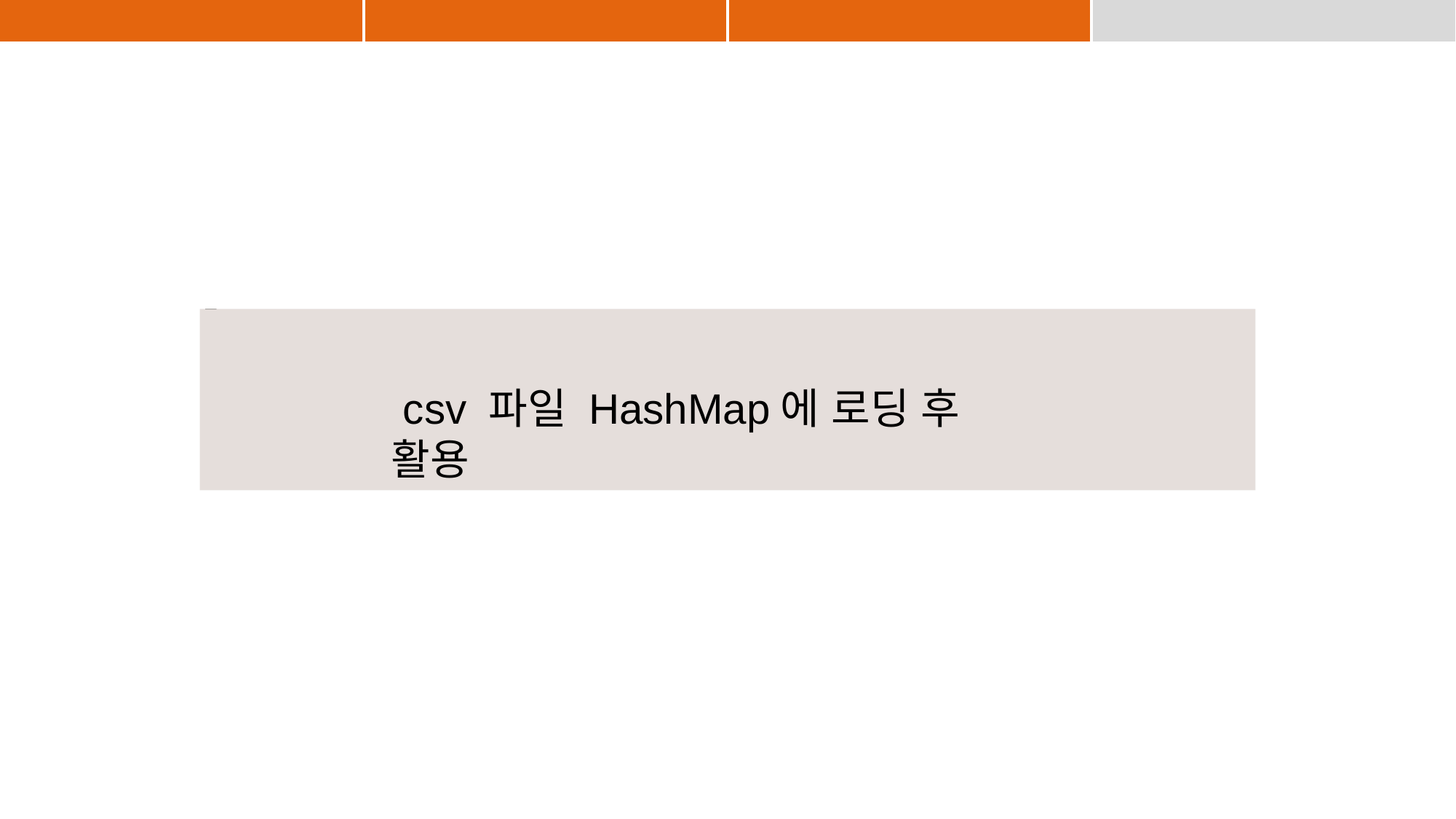

|  |  |  |  |
| --- | --- | --- | --- |

 csv 파일 HashMap에 로딩 후 활용